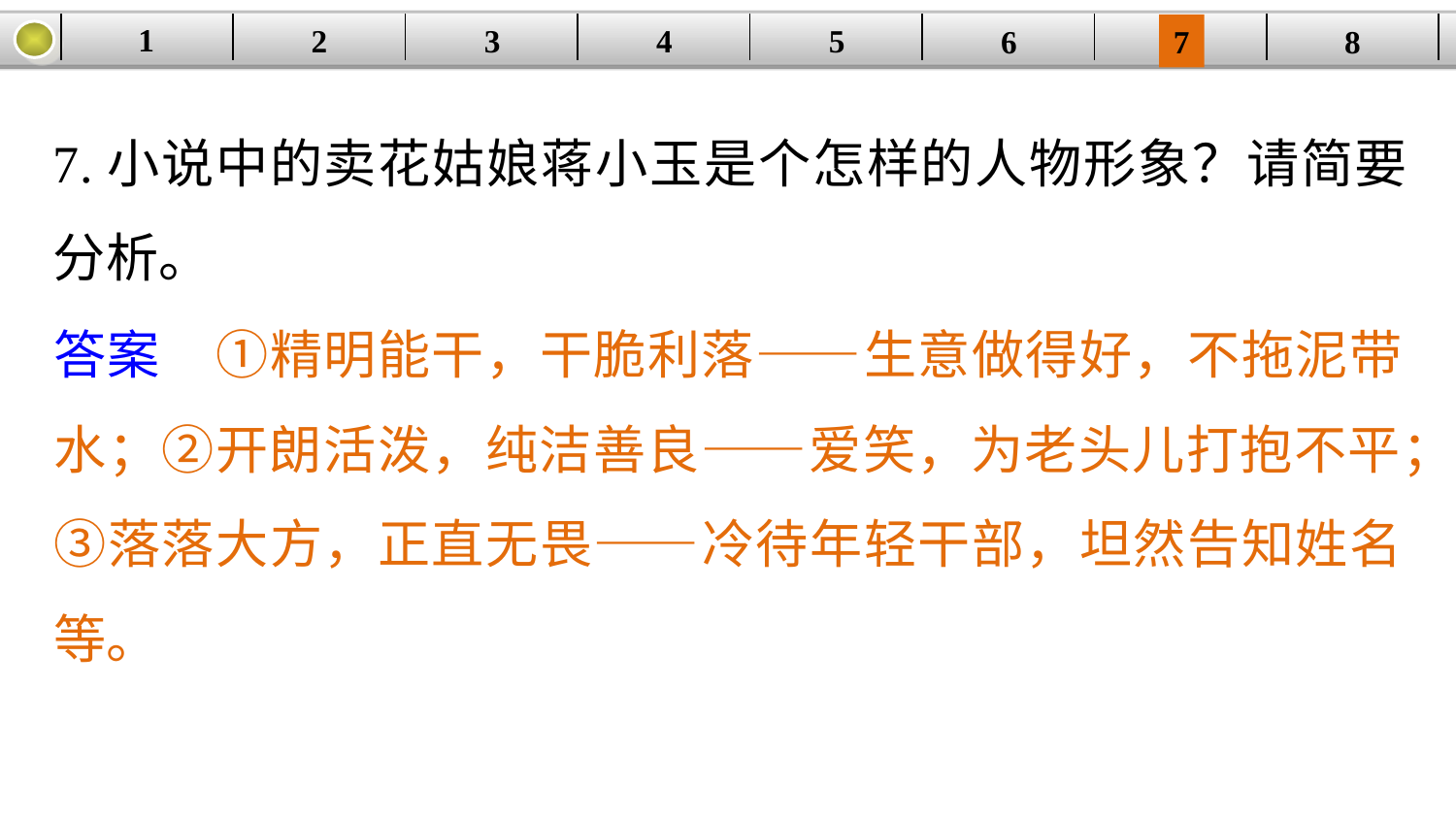

1
2
3
4
|  |  |  |  |  |  |  |  |
| --- | --- | --- | --- | --- | --- | --- | --- |
5
6
7
8

7.小说中的卖花姑娘蒋小玉是个怎样的人物形象？请简要分析。
答案　①精明能干，干脆利落——生意做得好，不拖泥带水；②开朗活泼，纯洁善良——爱笑，为老头儿打抱不平；③落落大方，正直无畏——冷待年轻干部，坦然告知姓名等。